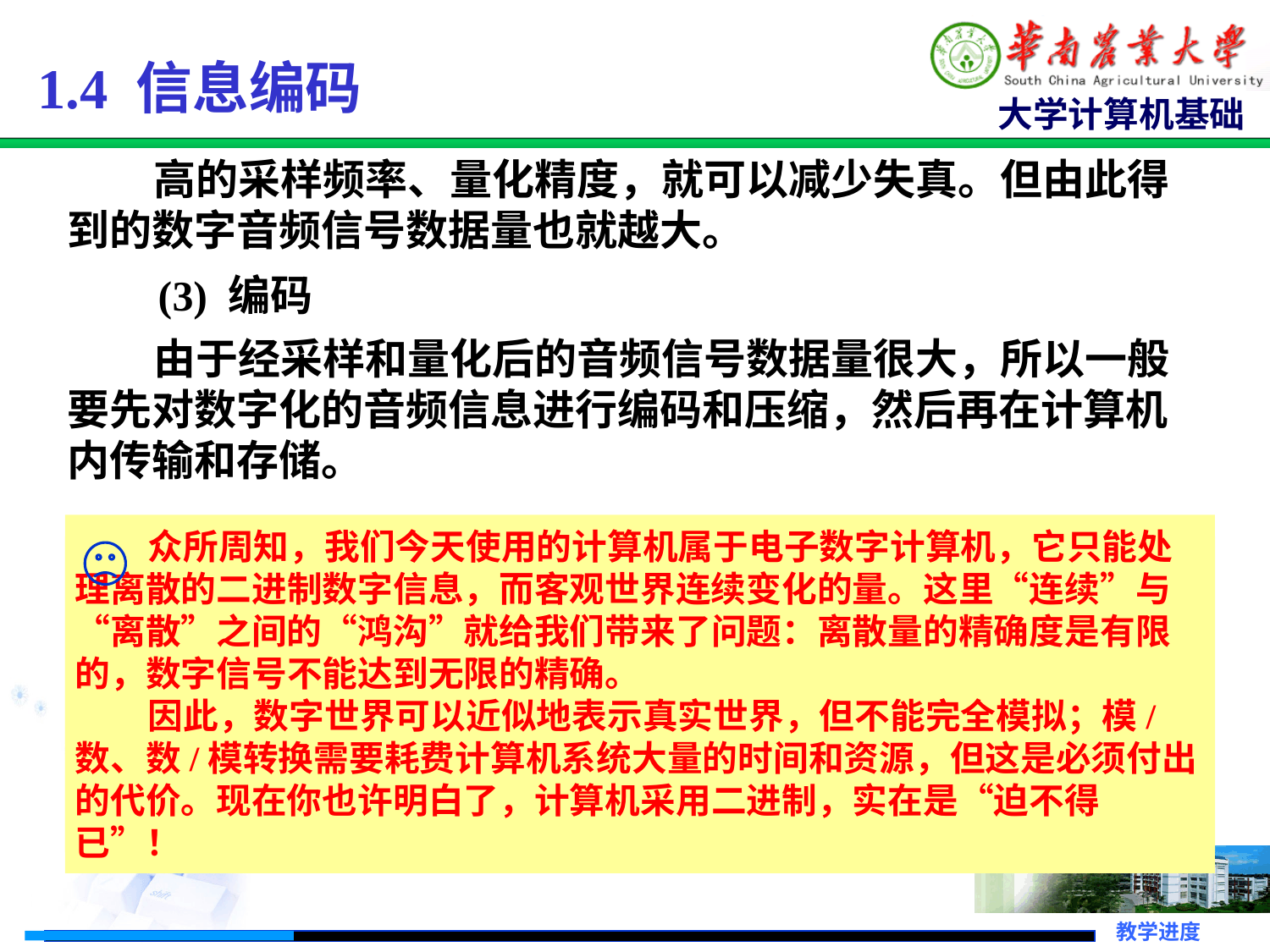

1.4 信息编码
        高的采样频率、量化精度，就可以减少失真。但由此得到的数字音频信号数据量也就越大。
 (3) 编码
        由于经采样和量化后的音频信号数据量很大，所以一般要先对数字化的音频信息进行编码和压缩，然后再在计算机内传输和存储。
        众所周知，我们今天使用的计算机属于电子数字计算机，它只能处理离散的二进制数字信息，而客观世界连续变化的量。这里“连续”与“离散”之间的“鸿沟”就给我们带来了问题：离散量的精确度是有限的，数字信号不能达到无限的精确。
        因此，数字世界可以近似地表示真实世界，但不能完全模拟；模/数、数/模转换需要耗费计算机系统大量的时间和资源，但这是必须付出的代价。现在你也许明白了，计算机采用二进制，实在是“迫不得已”！